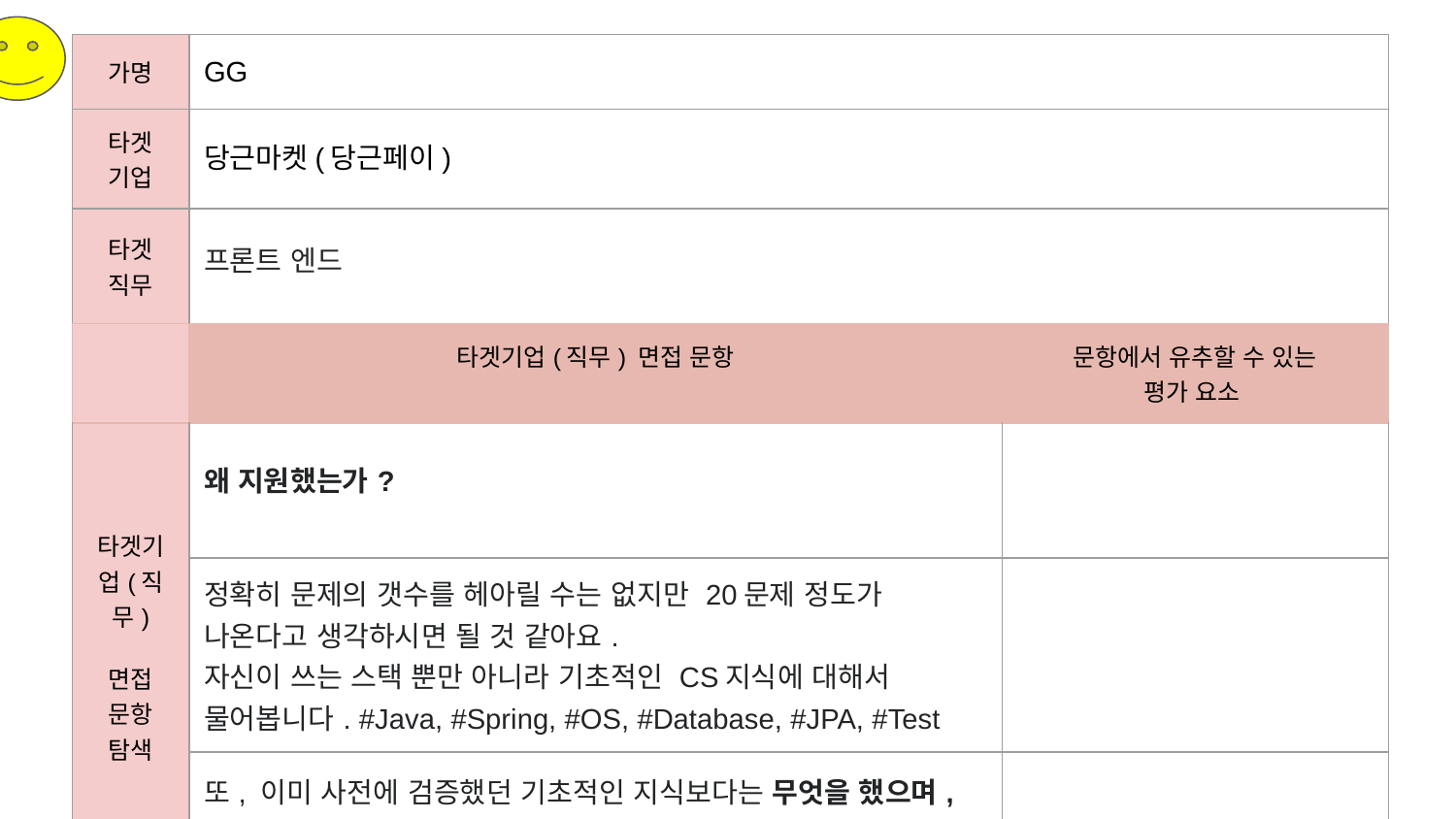

| 가명 | GG |  |
| --- | --- | --- |
| 타겟 기업 | 당근마켓(당근페이) |  |
| 타겟 직무 | 프론트 엔드 |  |
|  | 타겟기업(직무) 면접 문항 | 문항에서 유추할 수 있는 평가 요소 |
| 타겟기업(직무) 면접 문항 탐색 | 왜 지원했는가? |  |
|  | 정확히 문제의 갯수를 헤아릴 수는 없지만 20문제 정도가 나온다고 생각하시면 될 것 같아요. 자신이 쓰는 스택 뿐만 아니라 기초적인 CS지식에 대해서 물어봅니다. #Java, #Spring, #OS, #Database, #JPA, #Test |  |
|  | 또, 이미 사전에 검증했던 기초적인 지식보다는 무엇을 했으며, 왜 했는지에 대해서 굉장히 많이 물어보셨습니다 |  |